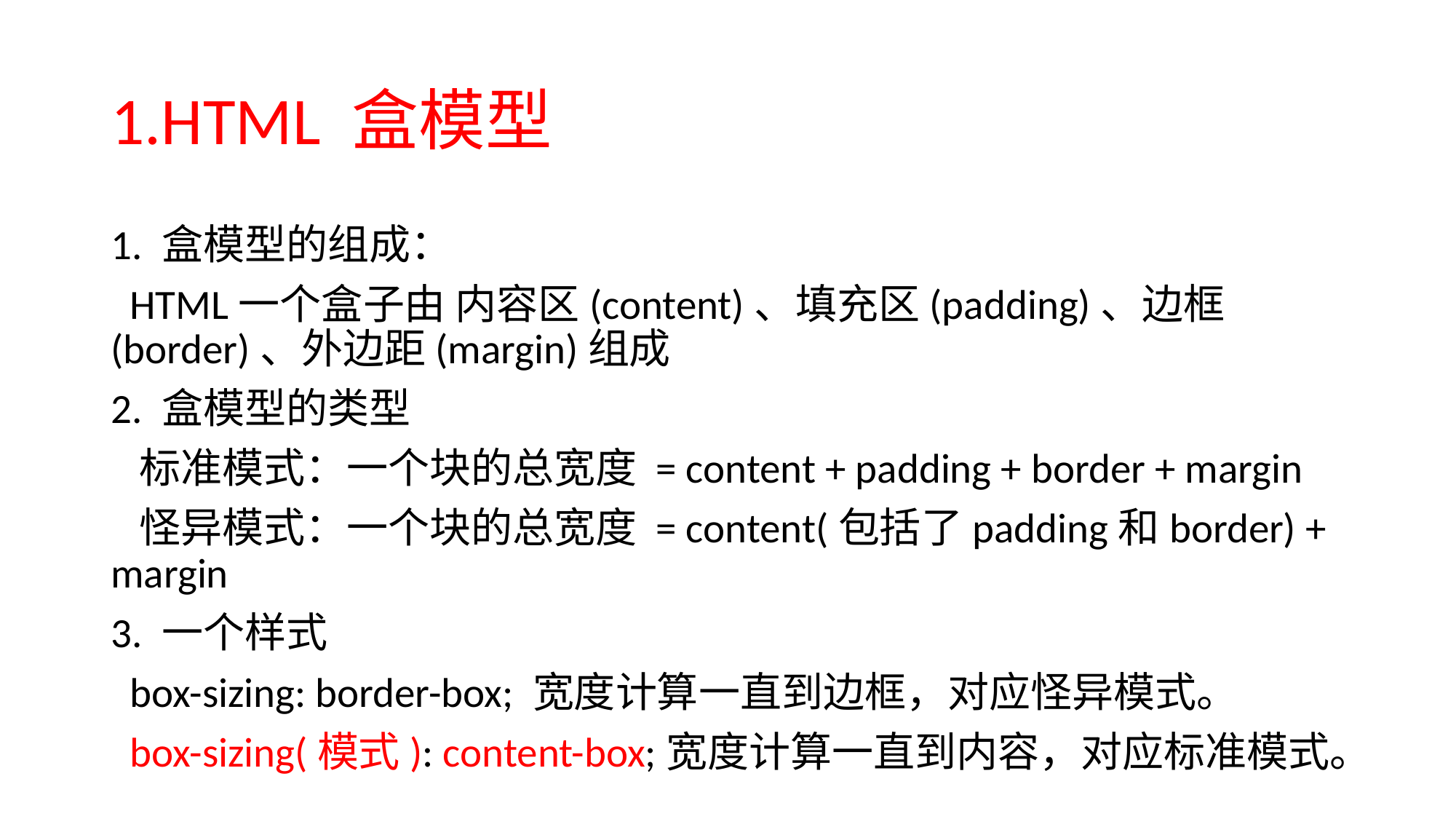

# 1.HTML 盒模型
1. 盒模型的组成：
  HTML一个盒子由 内容区(content)、填充区(padding)、边框(border)、外边距(margin)组成
2. 盒模型的类型
  标准模式：一个块的总宽度 = content + padding + border + margin
  怪异模式：一个块的总宽度 = content(包括了padding和border) + margin
3. 一个样式
  box-sizing: border-box; 宽度计算一直到边框，对应怪异模式。
  box-sizing(模式): content-box;宽度计算一直到内容，对应标准模式。